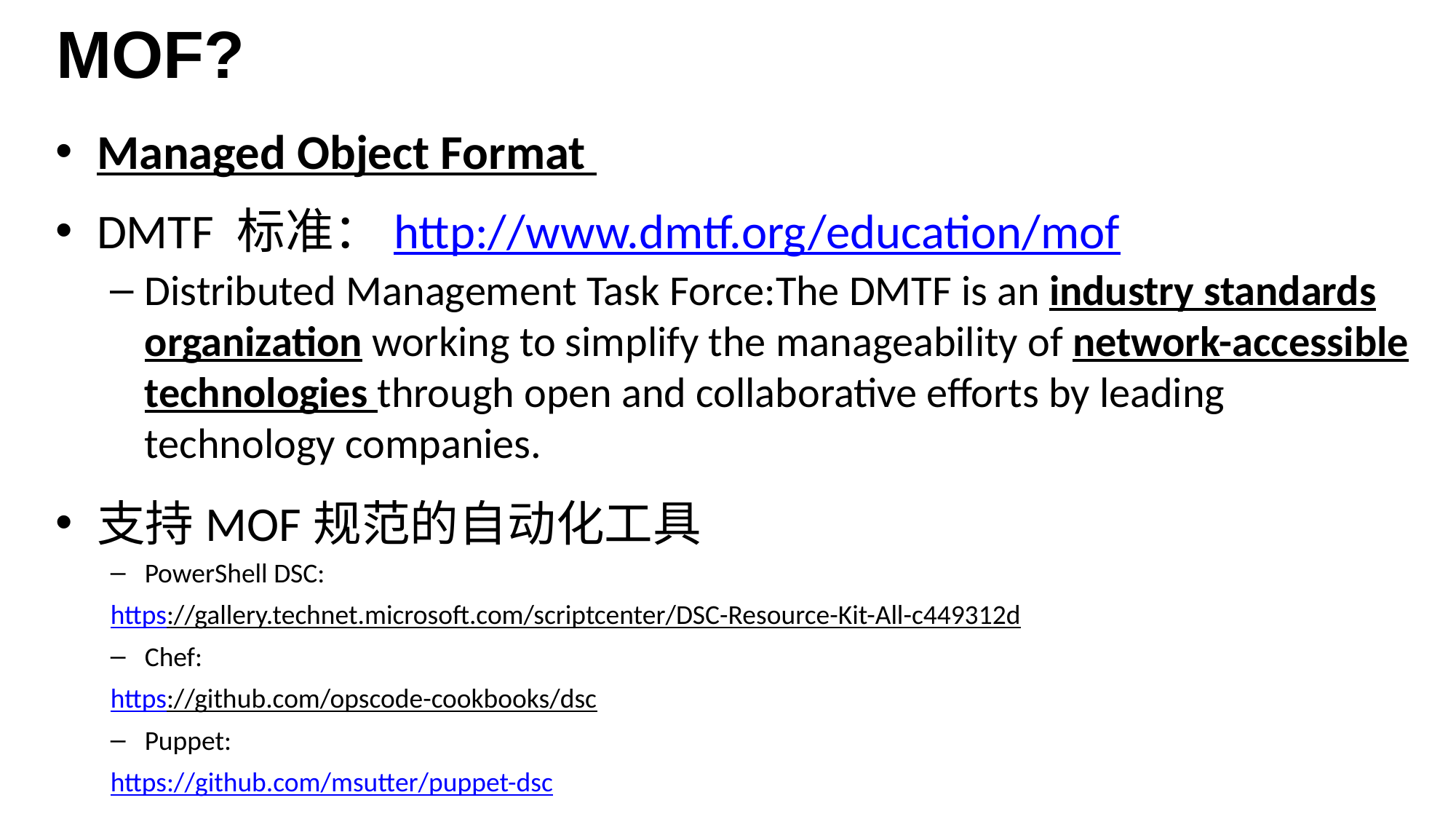

# MOF?
Managed Object Format
DMTF 标准：http://www.dmtf.org/education/mof
Distributed Management Task Force:The DMTF is an industry standards organization working to simplify the manageability of network-accessible technologies through open and collaborative efforts by leading technology companies.
支持MOF规范的自动化工具
PowerShell DSC:
https://gallery.technet.microsoft.com/scriptcenter/DSC-Resource-Kit-All-c449312d
Chef:
https://github.com/opscode-cookbooks/dsc
Puppet:
https://github.com/msutter/puppet-dsc